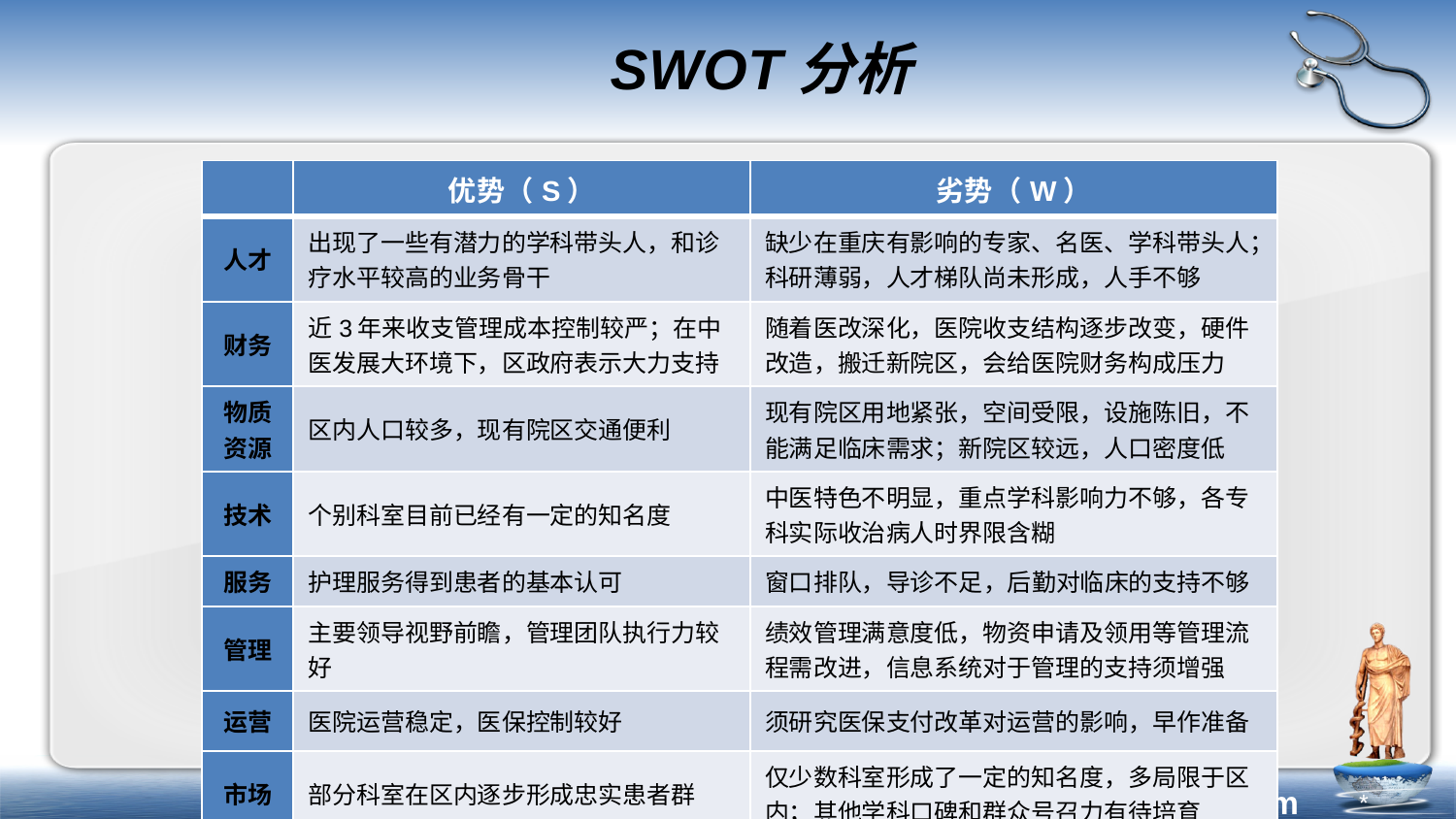

# SWOT分析

|  | 优势（S） | 劣势（W） |
| --- | --- | --- |
| 人才 | 出现了一些有潜力的学科带头人，和诊疗水平较高的业务骨干 | 缺少在重庆有影响的专家、名医、学科带头人；科研薄弱，人才梯队尚未形成，人手不够 |
| 财务 | 近3年来收支管理成本控制较严；在中医发展大环境下，区政府表示大力支持 | 随着医改深化，医院收支结构逐步改变，硬件改造，搬迁新院区，会给医院财务构成压力 |
| 物质 资源 | 区内人口较多，现有院区交通便利 | 现有院区用地紧张，空间受限，设施陈旧，不能满足临床需求；新院区较远，人口密度低 |
| 技术 | 个别科室目前已经有一定的知名度 | 中医特色不明显，重点学科影响力不够，各专科实际收治病人时界限含糊 |
| 服务 | 护理服务得到患者的基本认可 | 窗口排队，导诊不足，后勤对临床的支持不够 |
| 管理 | 主要领导视野前瞻，管理团队执行力较好 | 绩效管理满意度低，物资申请及领用等管理流程需改进，信息系统对于管理的支持须增强 |
| 运营 | 医院运营稳定，医保控制较好 | 须研究医保支付改革对运营的影响，早作准备 |
| 市场 | 部分科室在区内逐步形成忠实患者群 | 仅少数科室形成了一定的知名度，多局限于区内；其他学科口碑和群众号召力有待培育 |
*